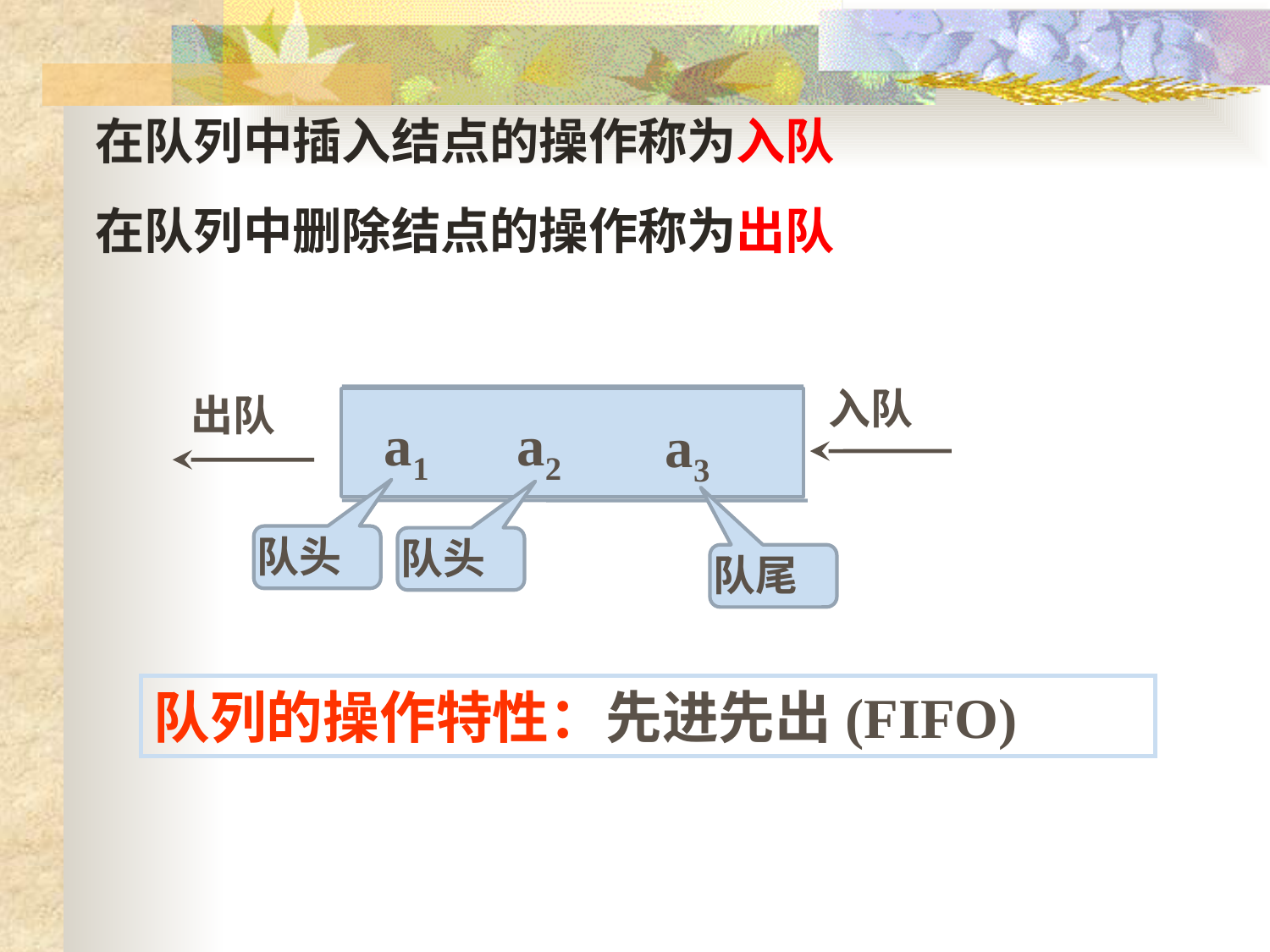

在队列中插入结点的操作称为入队
在队列中删除结点的操作称为出队
入队
出队

a1
a2
a3

队头
队头
队尾
队列的操作特性：先进先出(FIFO)